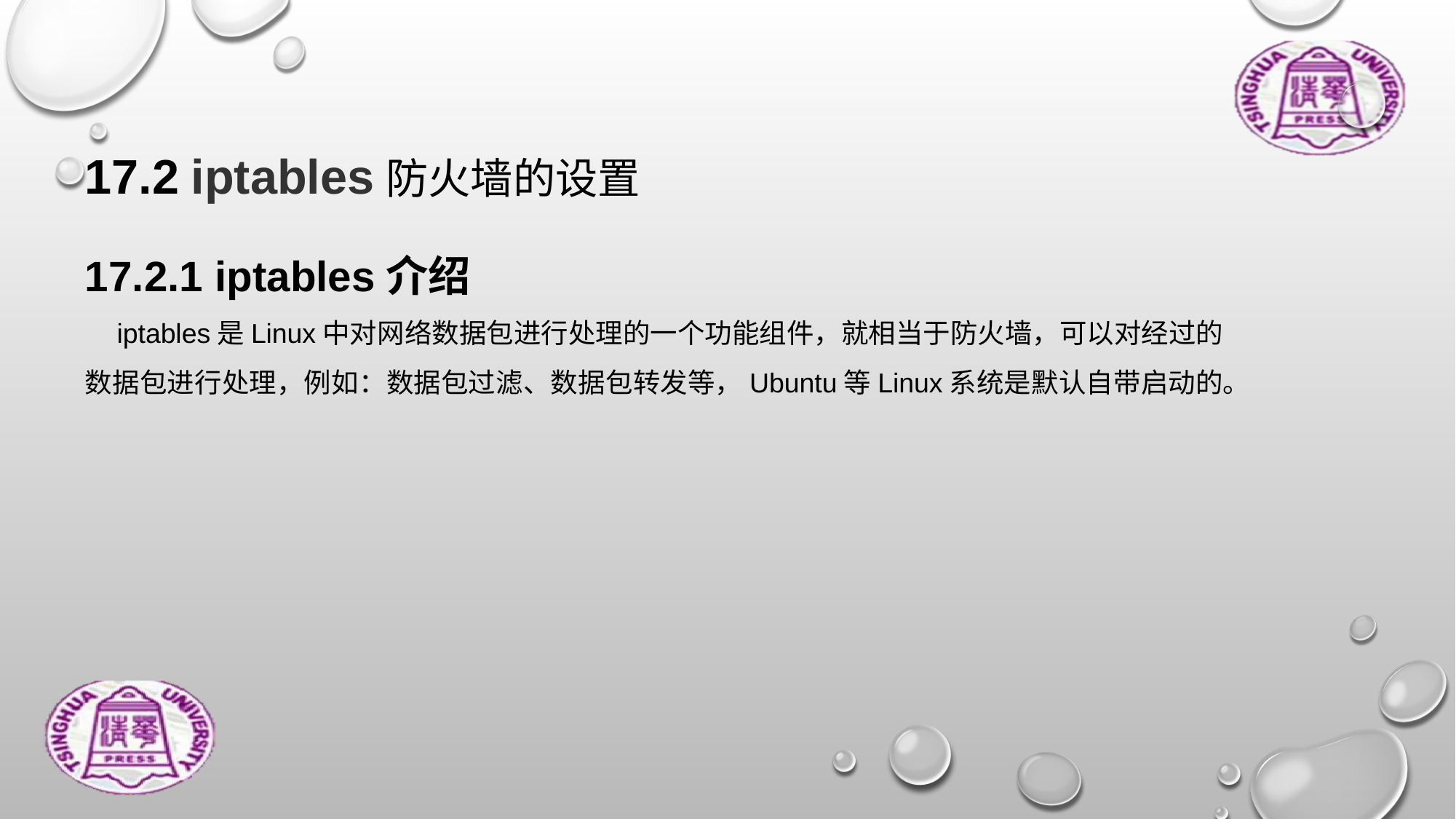

17.2 iptables防火墙的设置
17.2.1 iptables介绍
iptables是Linux中对网络数据包进行处理的一个功能组件，就相当于防火墙，可以对经过的数据包进行处理，例如：数据包过滤、数据包转发等，Ubuntu等Linux系统是默认自带启动的。